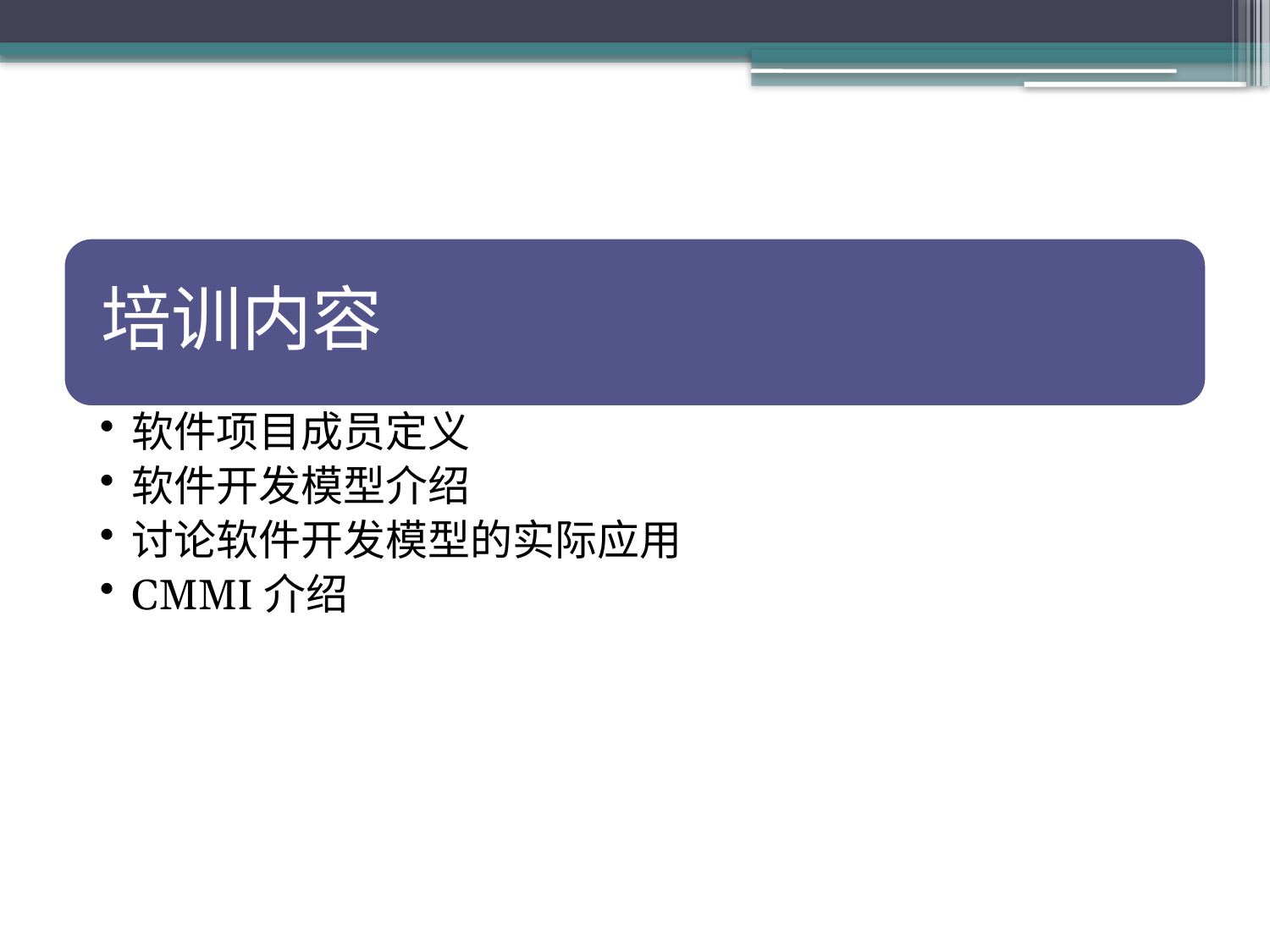

培训内容
软件项目成员定义
软件开发模型介绍
讨论软件开发模型的实际应用
CMMI介绍